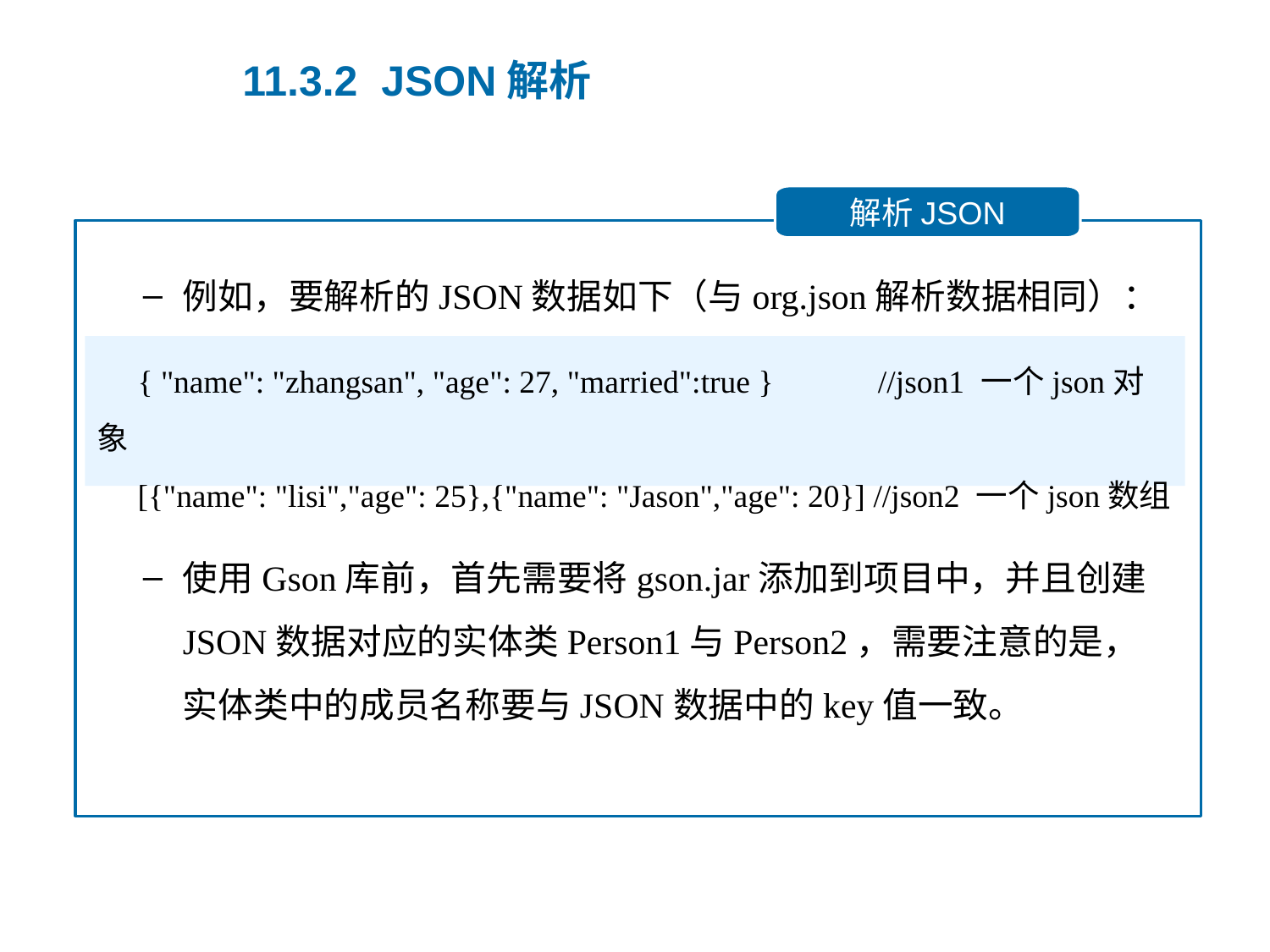

11.3.2  JSON解析

解析JSON

例如，要解析的JSON数据如下（与org.json解析数据相同）：

使用Gson库前，首先需要将gson.jar添加到项目中，并且创建JSON数据对应的实体类Person1与Person2，需要注意的是，实体类中的成员名称要与JSON数据中的key值一致。

     { "name": "zhangsan", "age": 27, "married":true }             //json1 一个json对象
     [{"name": "lisi","age": 25},{"name": "Jason","age": 20}] //json2 一个json数组